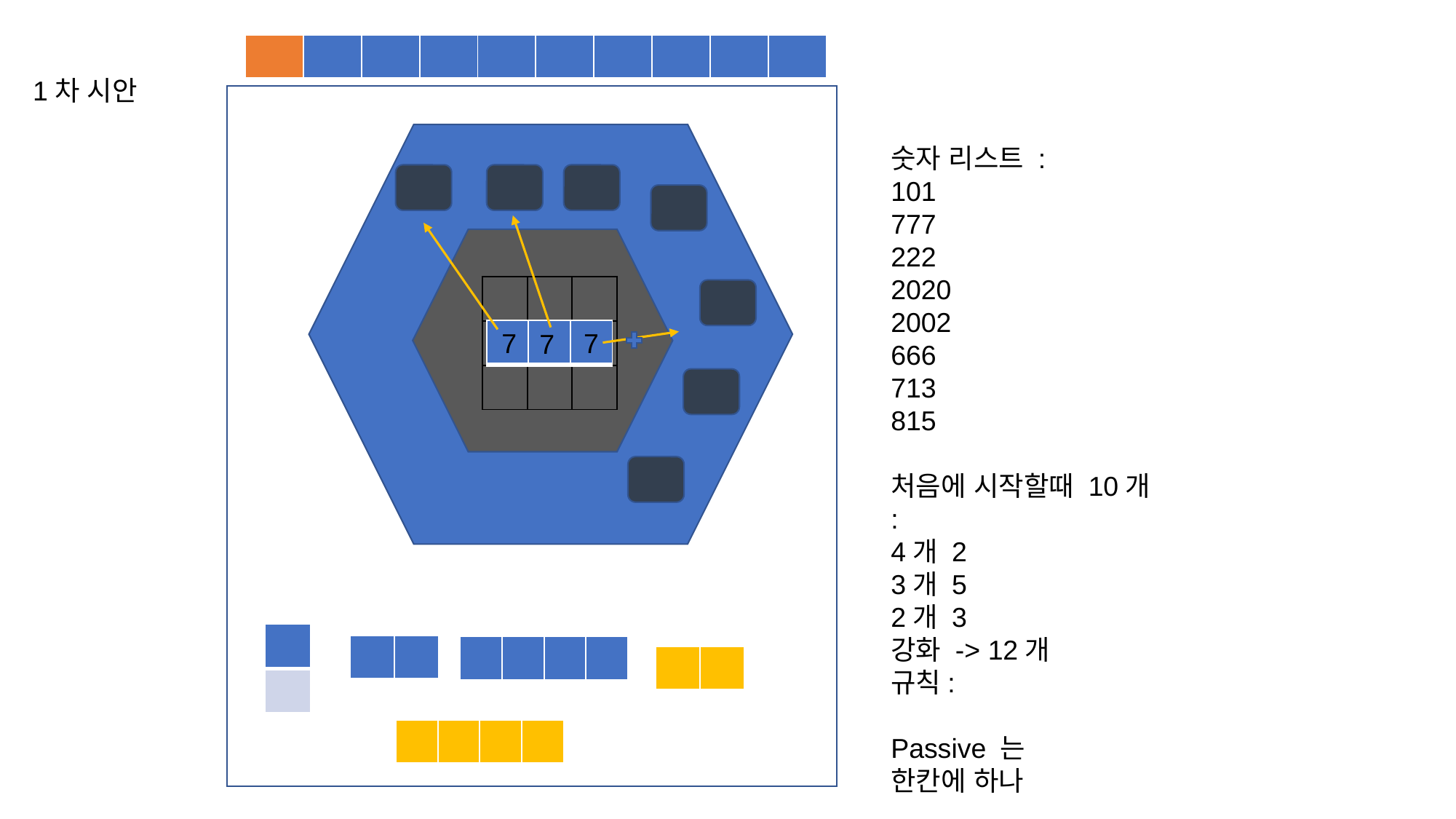

|  |  |  |  |  |  |  |  |  |  |
| --- | --- | --- | --- | --- | --- | --- | --- | --- | --- |
1차 시안

숫자 리스트 :
101
777
222
2020
2002
666
713
815

처음에 시작할때 10개
:
4개 2
3개 5
2개 3
강화 -> 12개
규칙:

Passive 는
한칸에 하나

|  |  |  |
| --- | --- | --- |
|  |  |  |
|  |  |  |

|  |  |  |
| --- | --- | --- |
7
7
7

|  |
| --- |
|  |
|  |  |
| --- | --- |
|  |  |  |  |
| --- | --- | --- | --- |
|  |  |
| --- | --- |
|  |  |  |  |
| --- | --- | --- | --- |